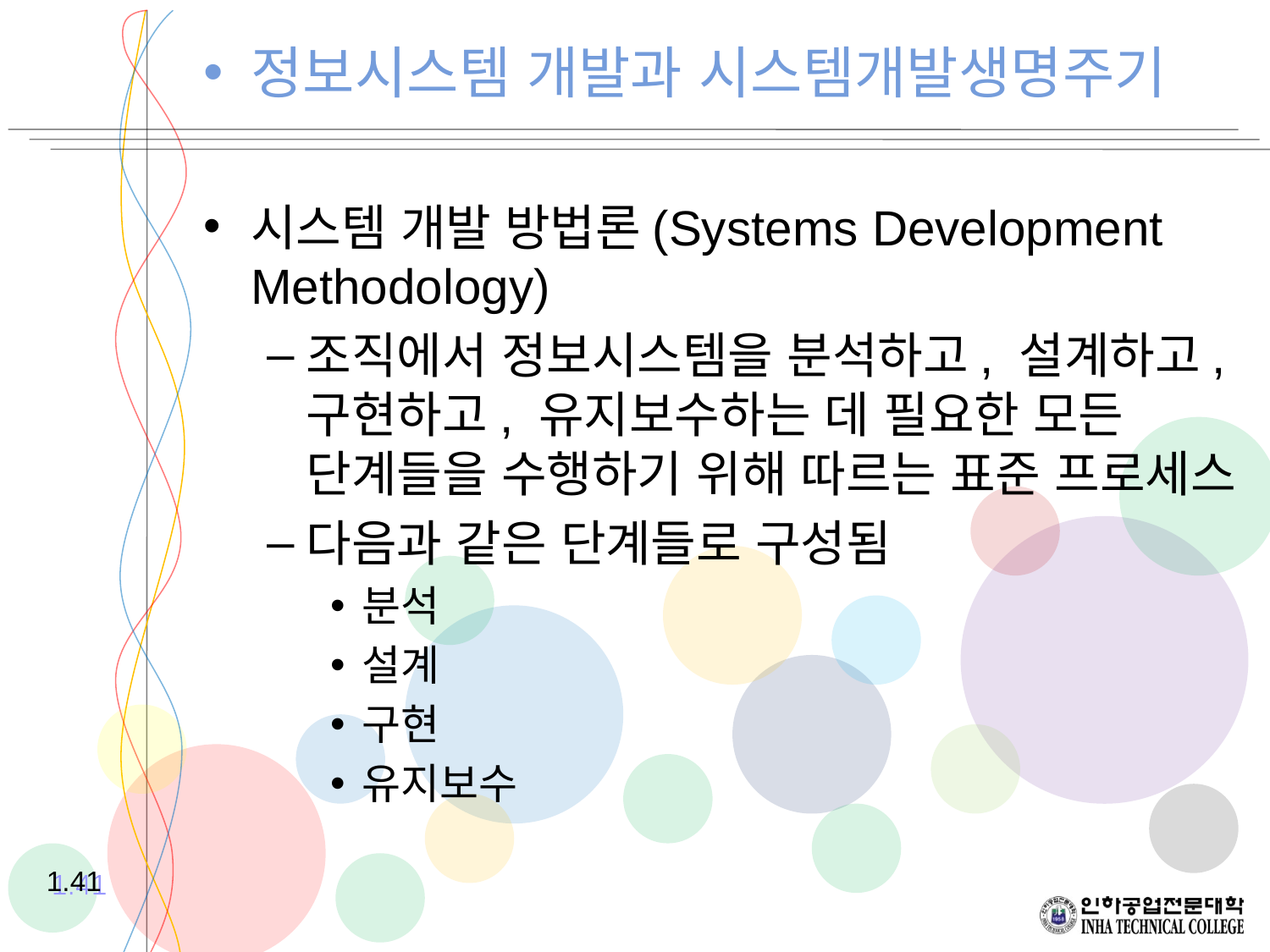

시스템 개발 방법론(Systems Development Methodology)
조직에서 정보시스템을 분석하고, 설계하고, 구현하고, 유지보수하는 데 필요한 모든 단계들을 수행하기 위해 따르는 표준 프로세스
다음과 같은 단계들로 구성됨
분석
설계
구현
유지보수
정보시스템 개발과 시스템개발생명주기
1.41